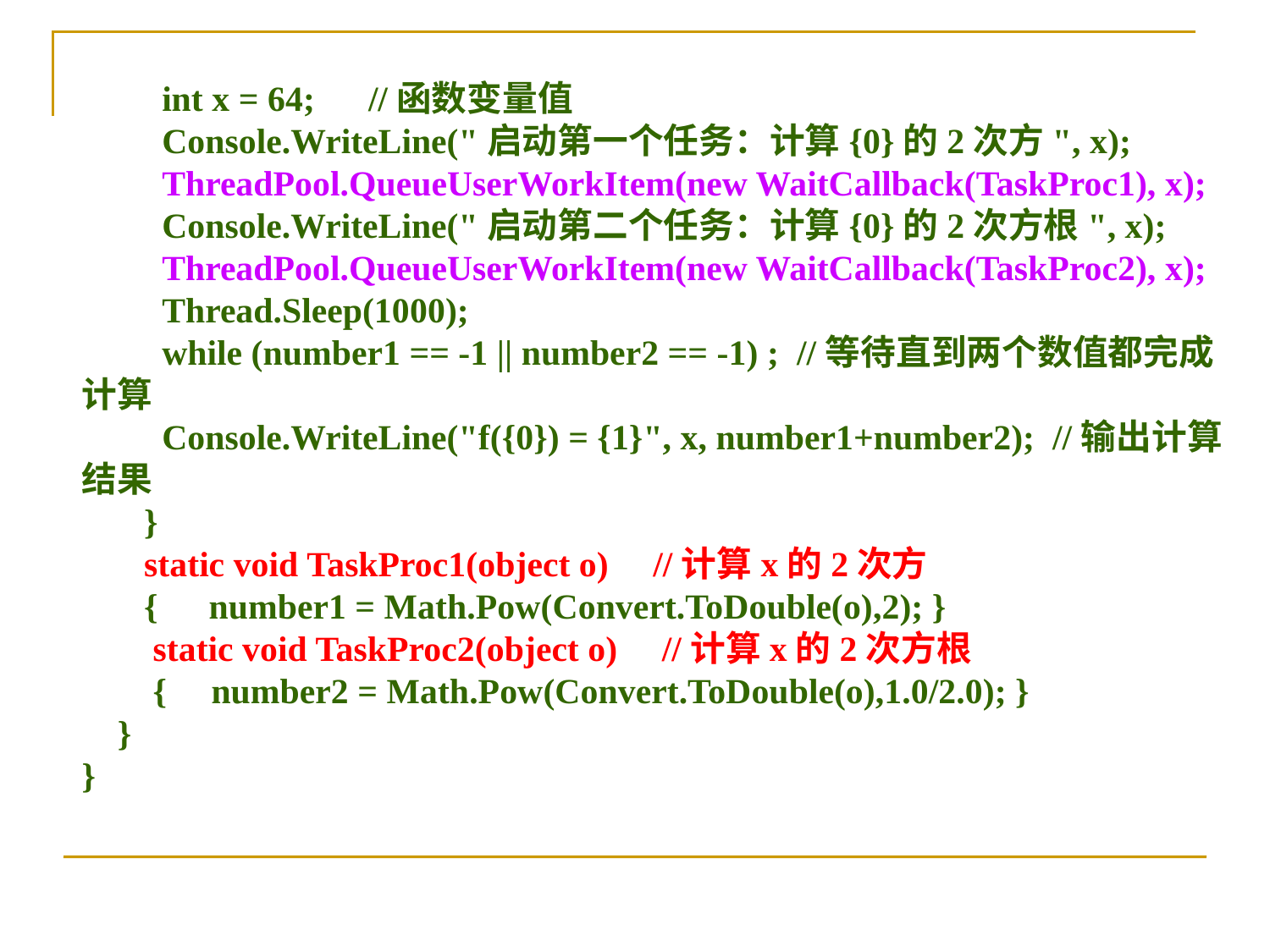

int x = 64;      //函数变量值
         Console.WriteLine("启动第一个任务：计算{0}的2次方", x);
         ThreadPool.QueueUserWorkItem(new WaitCallback(TaskProc1), x);
         Console.WriteLine("启动第二个任务：计算{0}的2次方根", x);
         ThreadPool.QueueUserWorkItem(new WaitCallback(TaskProc2), x);
         Thread.Sleep(1000);
         while (number1 == -1 || number2 == -1) ;  //等待直到两个数值都完成计算
         Console.WriteLine("f({0}) = {1}", x, number1+number2);  //输出计算结果
       }
       static void TaskProc1(object o)     //计算x的2次方
       {	number1 = Math.Pow(Convert.ToDouble(o),2); }
        static void TaskProc2(object o)     //计算x的2次方根
        {     number2 = Math.Pow(Convert.ToDouble(o),1.0/2.0); }
    }
}